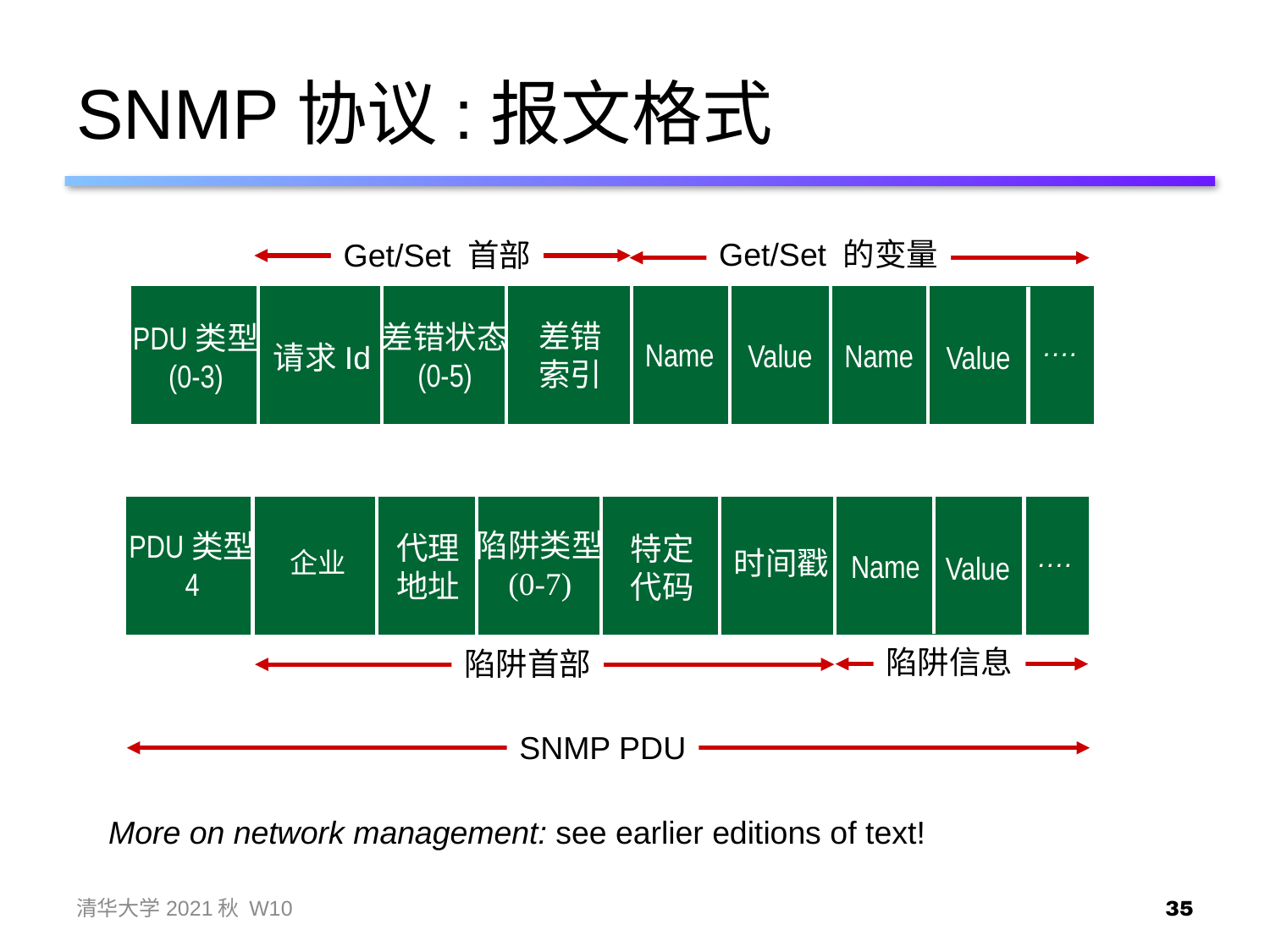

# SNMP协议:报文格式
Get/Set 的变量
Get/Set 首部

差错
索引
差错状态
(0-5)
PDU类型
(0-3)
Name
Value
Name
请求Id
Value
….

陷阱类型
(0-7)
PDU类型
4
代理
地址
特定
代码
时间戳
企业
Name
Value
….
陷阱信息
陷阱首部
SNMP PDU
More on network management: see earlier editions of text!
清华大学2021秋 W10
35